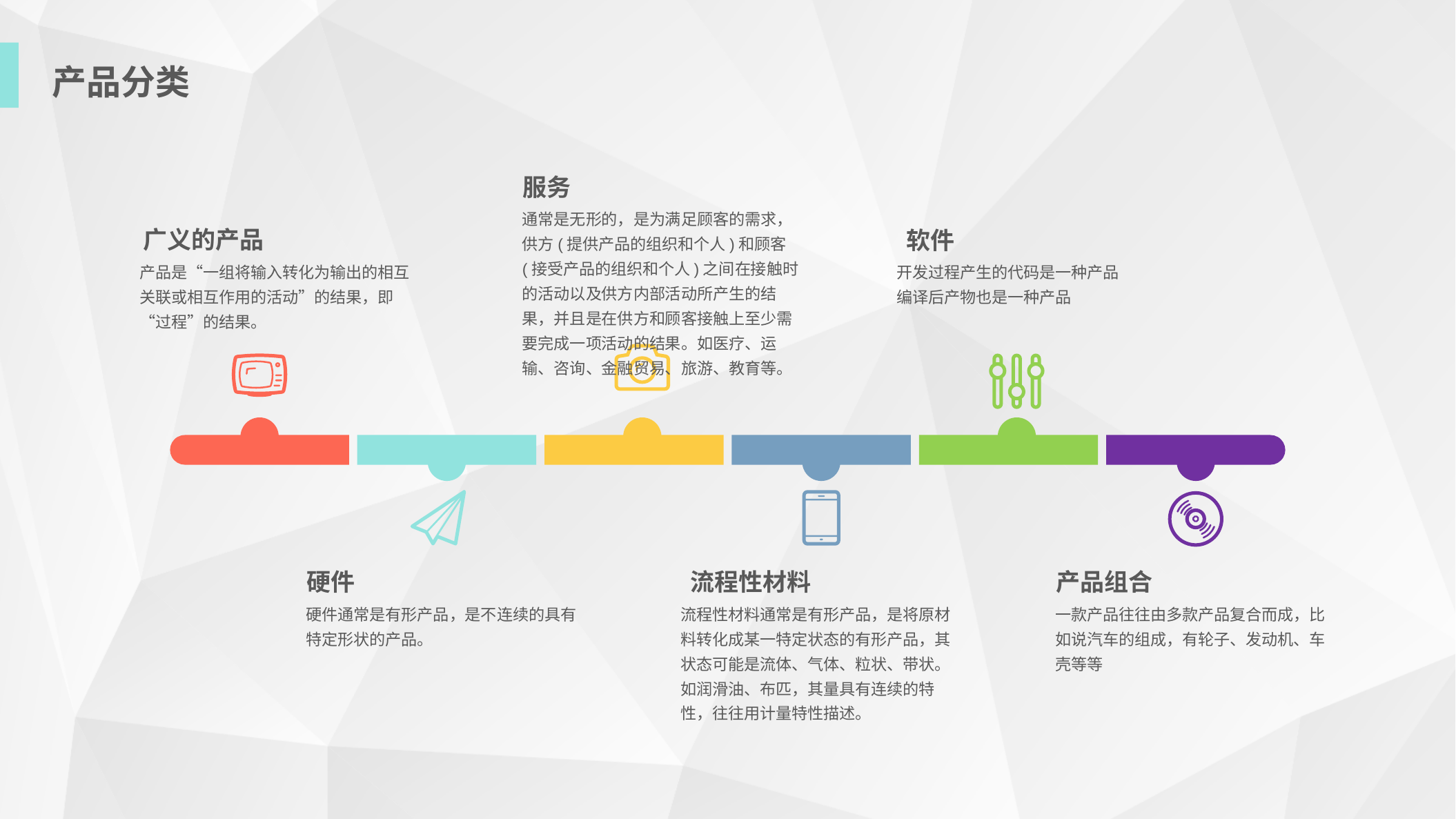

产品分类
服务
通常是无形的，是为满足顾客的需求，供方(提供产品的组织和个人)和顾客(接受产品的组织和个人)之间在接触时的活动以及供方内部活动所产生的结果，并且是在供方和顾客接触上至少需要完成一项活动的结果。如医疗、运输、咨询、金融贸易、旅游、教育等。
广义的产品
产品是“一组将输入转化为输出的相互关联或相互作用的活动”的结果，即“过程”的结果。
软件
开发过程产生的代码是一种产品
编译后产物也是一种产品

硬件
硬件通常是有形产品，是不连续的具有特定形状的产品。
流程性材料
流程性材料通常是有形产品，是将原材料转化成某一特定状态的有形产品，其状态可能是流体、气体、粒状、带状。如润滑油、布匹，其量具有连续的特性，往往用计量特性描述。
产品组合
一款产品往往由多款产品复合而成，比如说汽车的组成，有轮子、发动机、车壳等等